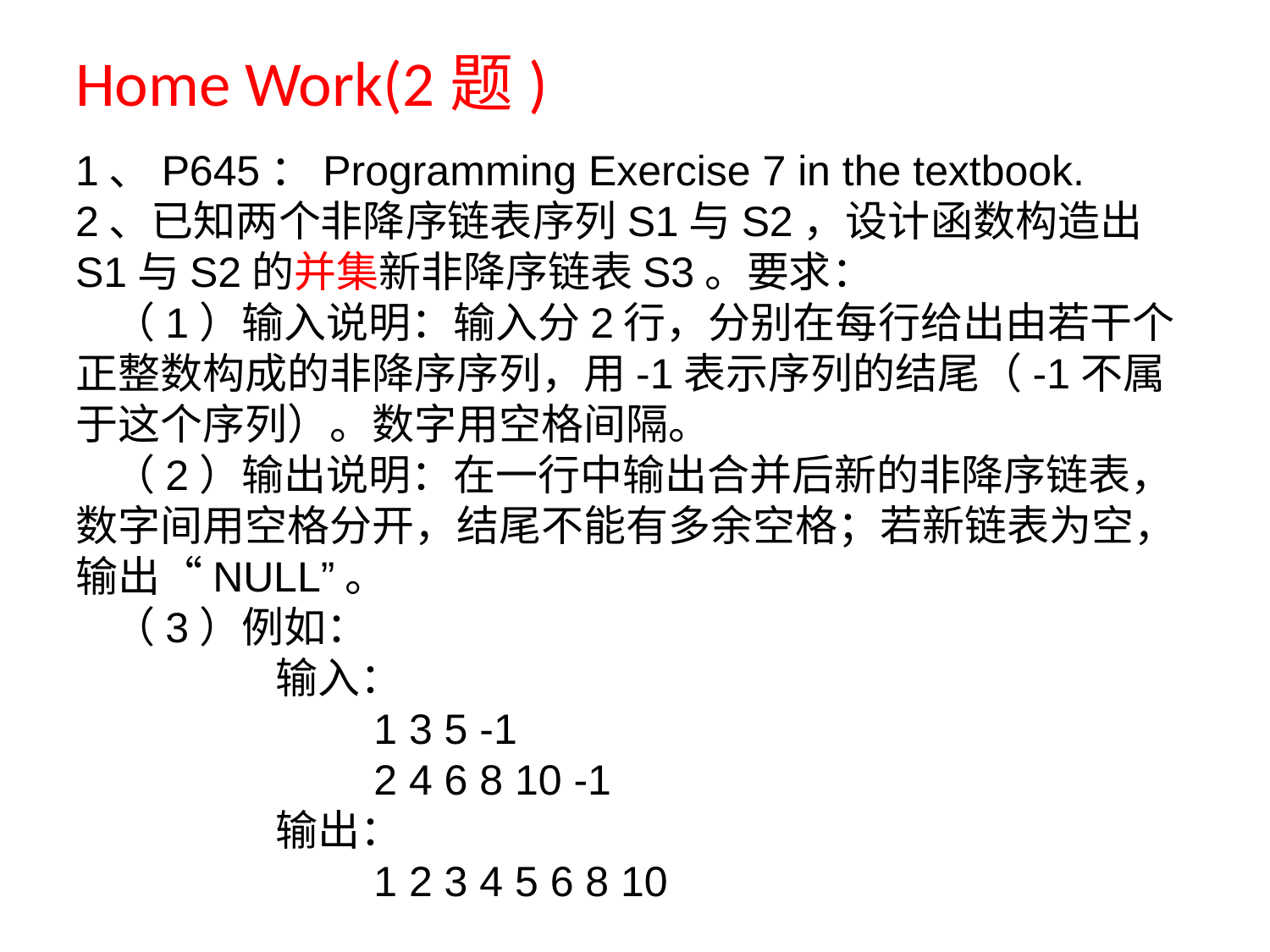

Home Work(2题)
1、P645：Programming Exercise 7 in the textbook.
2、已知两个非降序链表序列S1与S2，设计函数构造出S1与S2的并集新非降序链表S3。要求：
（1）输入说明：输入分2行，分别在每行给出由若干个正整数构成的非降序序列，用-1表示序列的结尾（-1不属于这个序列）。数字用空格间隔。
（2）输出说明：在一行中输出合并后新的非降序链表，数字间用空格分开，结尾不能有多余空格；若新链表为空，输出“NULL”。
（3）例如：
                输入：
                      1 3 5 -1
                      2 4 6 8 10 -1
                输出：
                      1 2 3 4 5 6 8 10